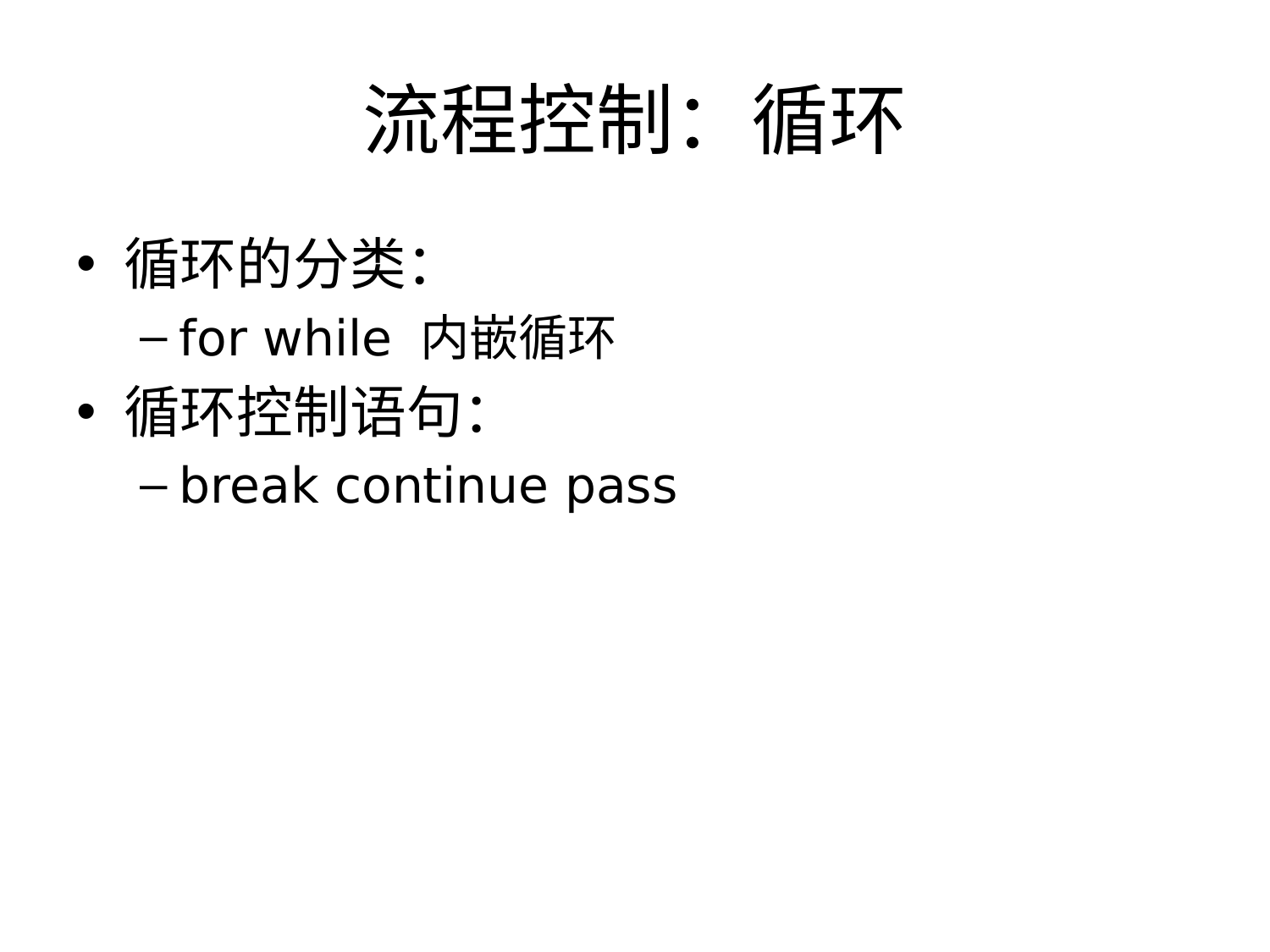

# 流程控制：循环
循环的分类：
for while 内嵌循环
循环控制语句：
break continue pass